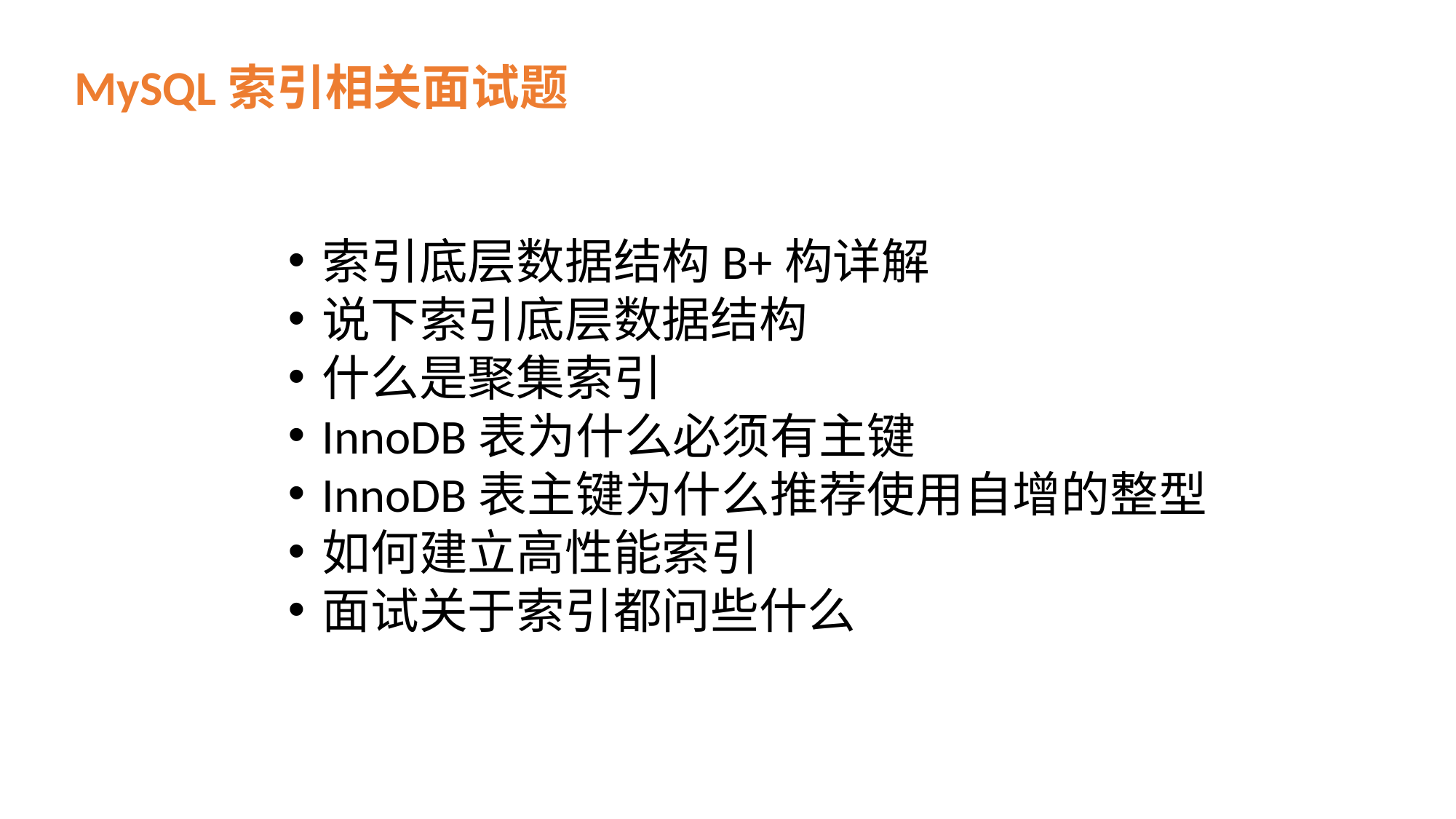

MySQL索引相关面试题
索引底层数据结构B+构详解
说下索引底层数据结构
什么是聚集索引
InnoDB表为什么必须有主键
InnoDB表主键为什么推荐使用自增的整型
如何建立高性能索引
面试关于索引都问些什么